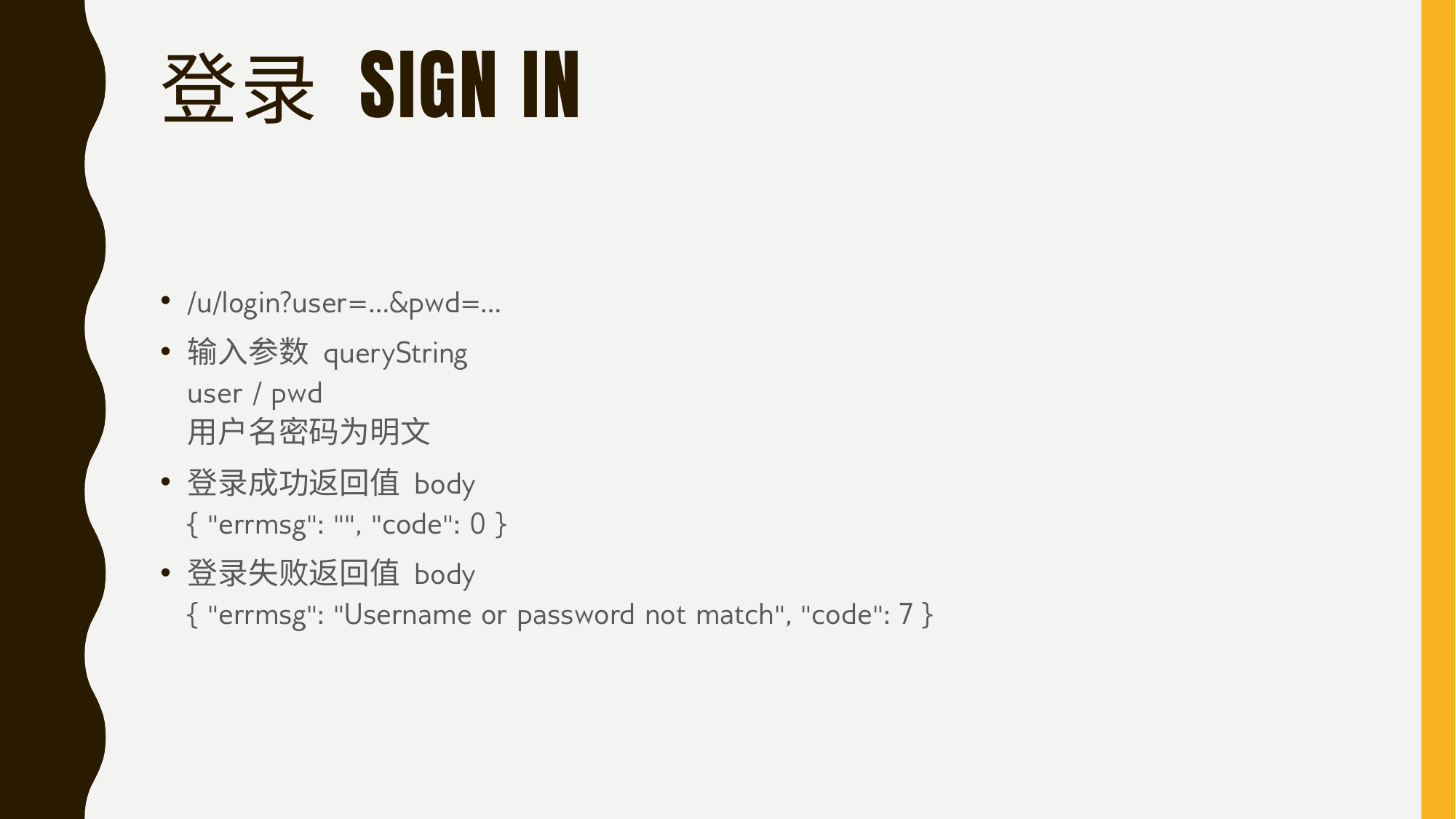

# 登录 Sign in
/u/login?user=…&pwd=…
输入参数 queryString
user / pwd
用户名密码为明文
登录成功返回值 body
{ "errmsg": "", "code": 0 }
登录失败返回值 body
{ "errmsg": "Username or password not match", "code": 7 }